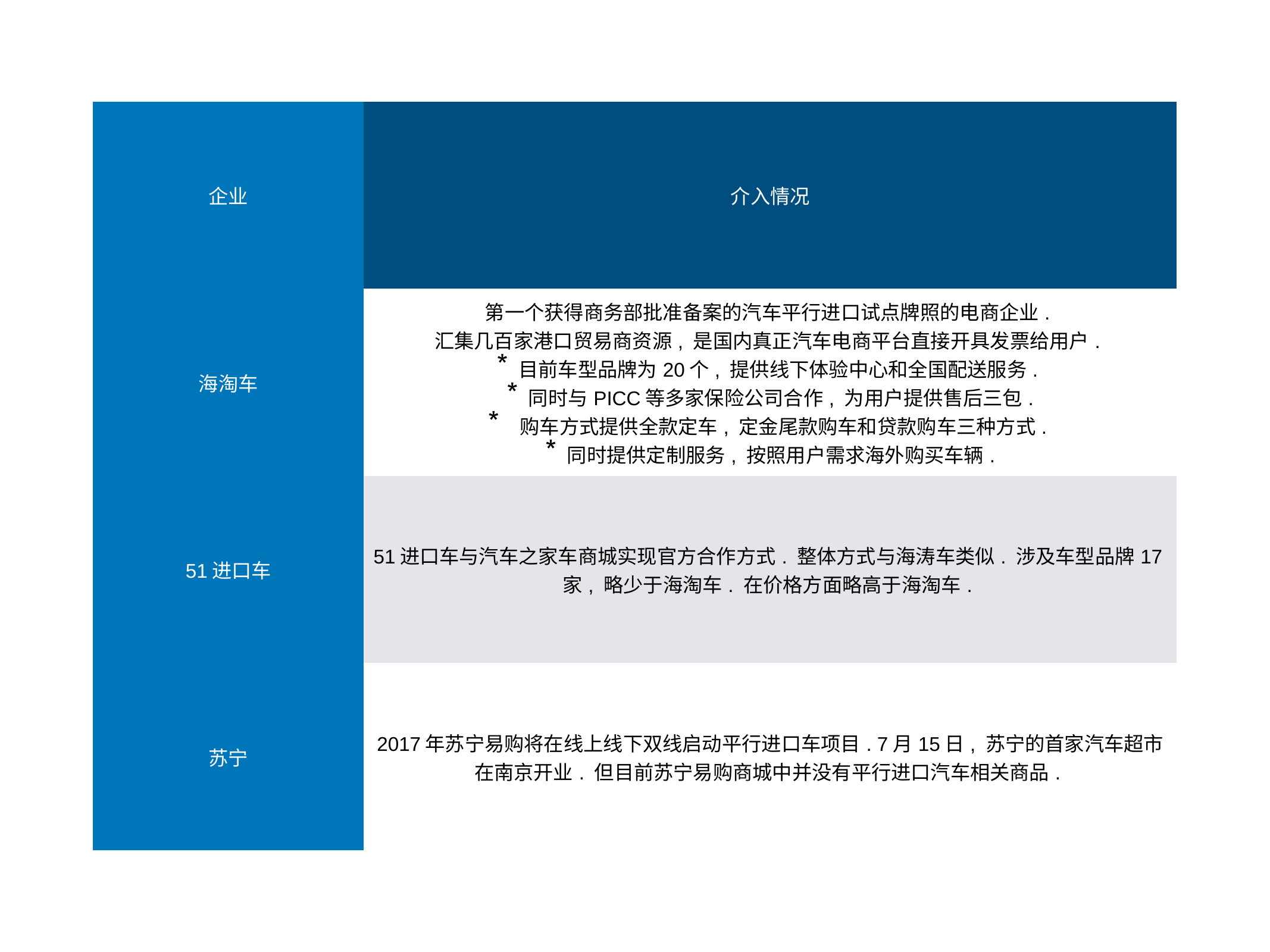

| 企业 | 介入情况 |  |  |
| --- | --- | --- | --- |
| 海淘车 | 第一个获得商务部批准备案的汽车平行进口试点牌照的电商企业. 汇集几百家港口贸易商资源, 是国内真正汽车电商平台直接开具发票给用户. 目前车型品牌为20个, 提供线下体验中心和全国配送服务. 同时与PICC等多家保险公司合作, 为用户提供售后三包. 购车方式提供全款定车, 定金尾款购车和贷款购车三种方式. 同时提供定制服务, 按照用户需求海外购买车辆. |  |  |
| 51进口车 | 51进口车与汽车之家车商城实现官方合作方式. 整体方式与海涛车类似. 涉及车型品牌17家, 略少于海淘车. 在价格方面略高于海淘车. |  |  |
| 苏宁 | 2017年苏宁易购将在线上线下双线启动平行进口车项目. 7月15日, 苏宁的首家汽车超市在南京开业. 但目前苏宁易购商城中并没有平行进口汽车相关商品. |  |  |